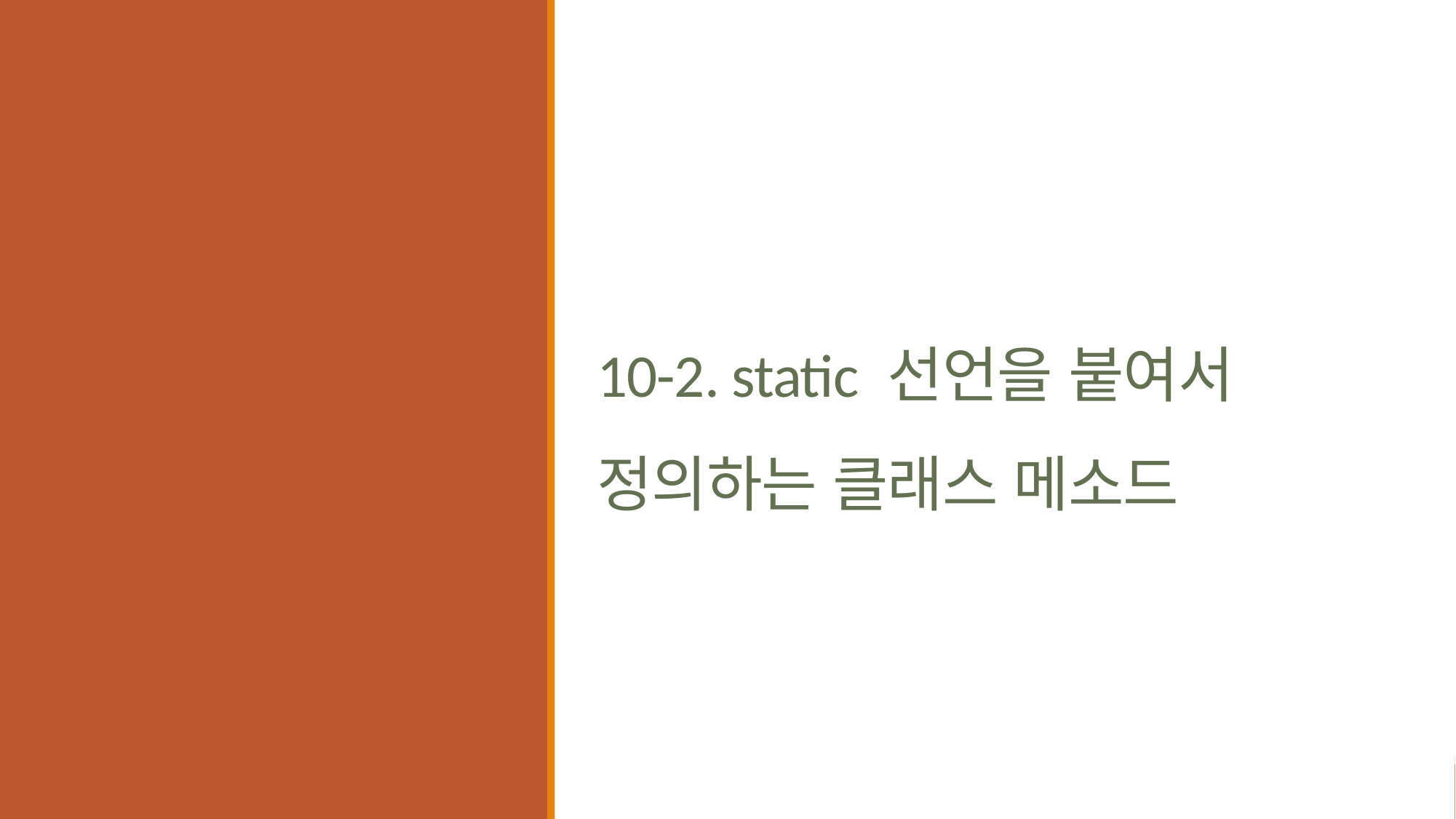

# 10-2. static 선언을 붙여서 정의하는 클래스 메소드